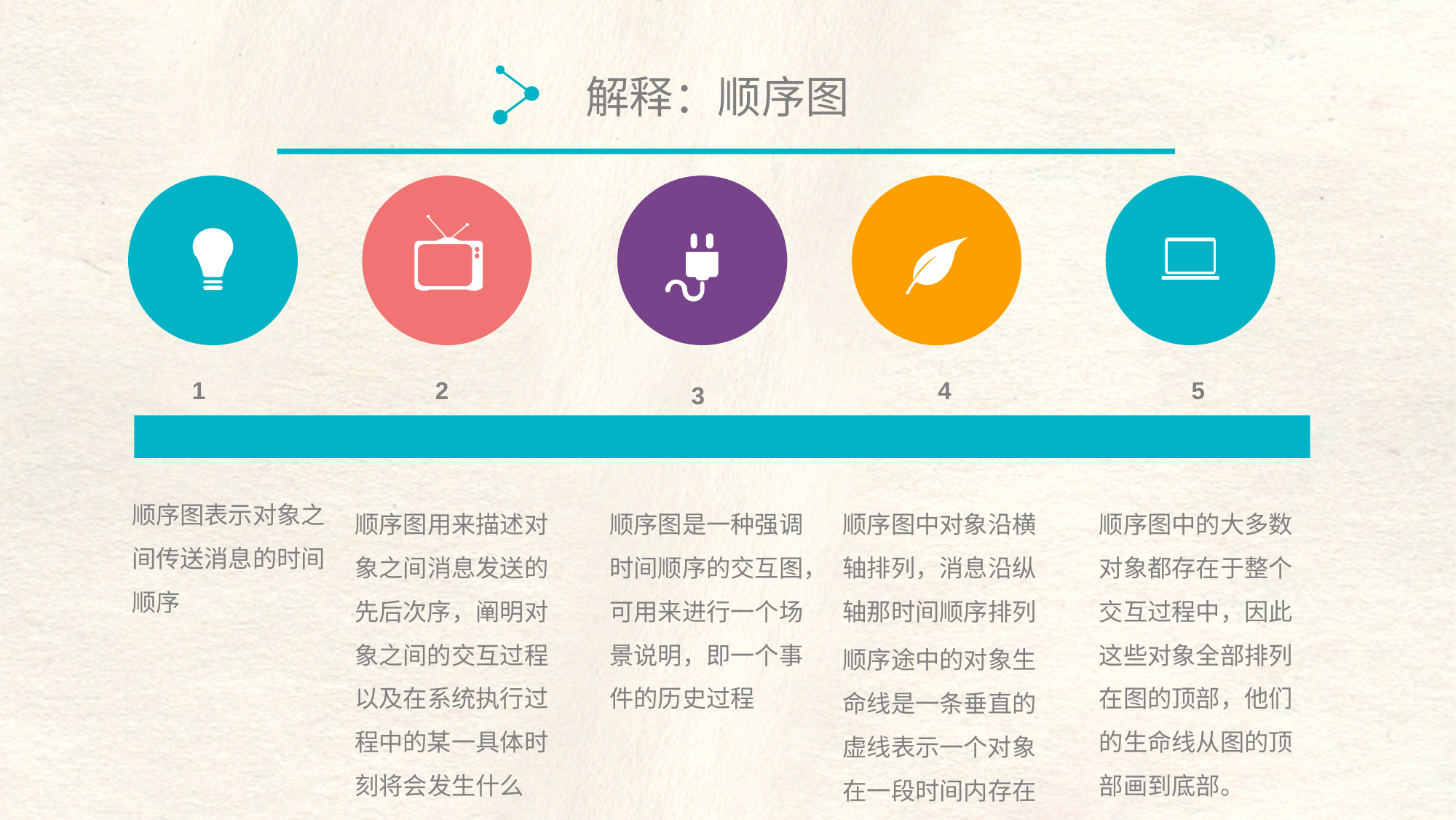

解释：顺序图

       1
        2
        4
         5
        3

顺序图表示对象之间传送消息的时间顺序
顺序图用来描述对象之间消息发送的先后次序，阐明对象之间的交互过程以及在系统执行过程中的某一具体时刻将会发生什么
顺序图是一种强调时间顺序的交互图，可用来进行一个场景说明，即一个事件的历史过程
顺序图中对象沿横轴排列，消息沿纵轴那时间顺序排列
顺序途中的对象生命线是一条垂直的虚线表示一个对象在一段时间内存在
顺序图中的大多数对象都存在于整个交互过程中，因此这些对象全部排列在图的顶部，他们的生命线从图的顶部画到底部。